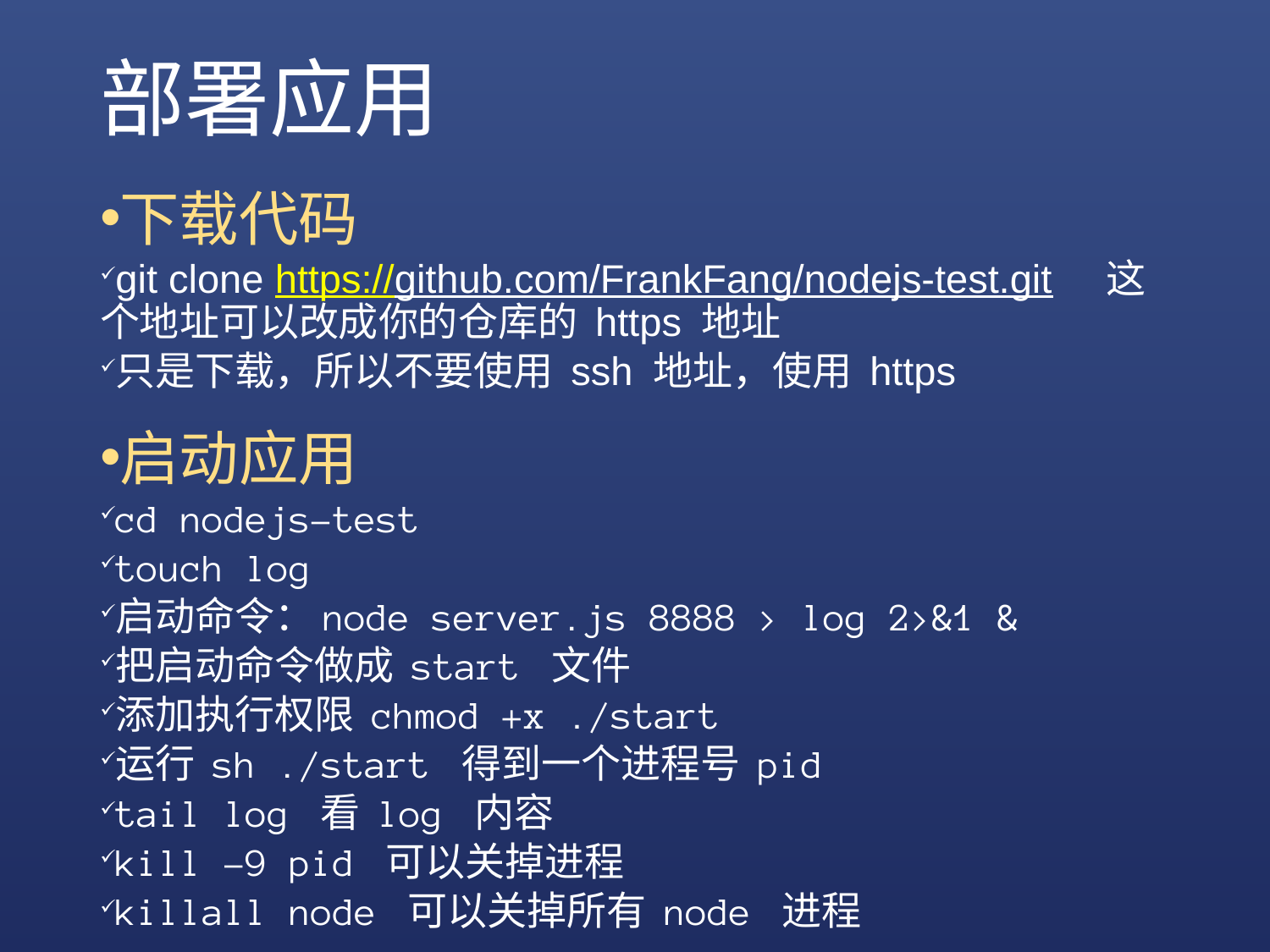

# 部署应用
下载代码
git clone https://github.com/FrankFang/nodejs-test.git    这个地址可以改成你的仓库的 https 地址
只是下载，所以不要使用 ssh 地址，使用 https
启动应用
cd nodejs-test
touch log
启动命令：node server.js 8888 > log 2>&1 &
把启动命令做成 start 文件
添加执行权限 chmod +x ./start
运行 sh ./start 得到一个进程号 pid
tail log 看 log 内容
kill -9 pid 可以关掉进程
killall node 可以关掉所有 node 进程